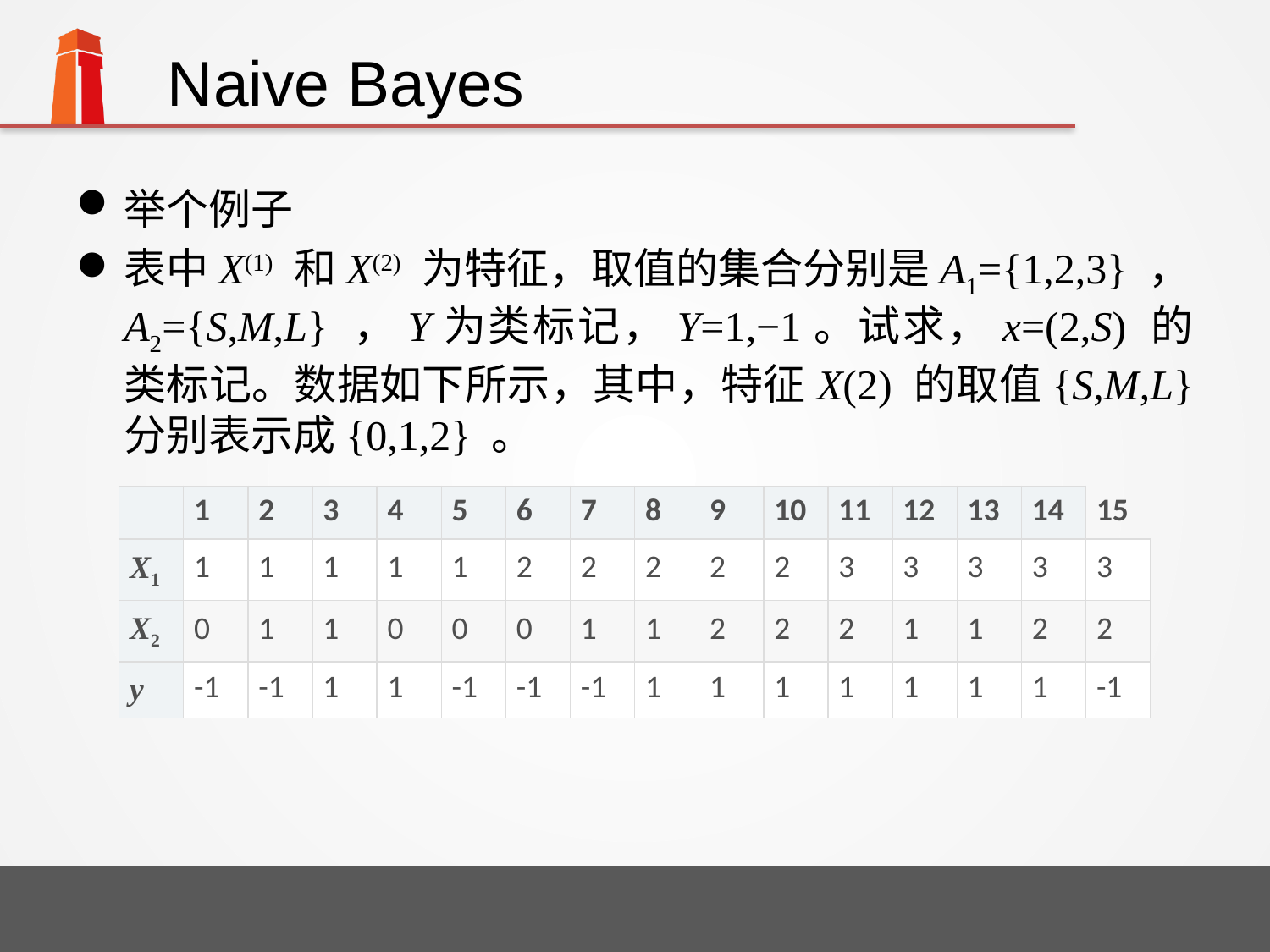

# Naive Bayes
举个例子
表中X(1) 和X(2) 为特征，取值的集合分别是A1={1,2,3} ，A2={S,M,L} ，Y为类标记，Y=1,−1。试求，x=(2,S) 的类标记。数据如下所示，其中，特征X(2) 的取值{S,M,L} 分别表示成{0,1,2} 。

|  | 1 | 2 | 3 | 4 | 5 | 6 | 7 | 8 | 9 | 10 | 11 | 12 | 13 | 14 | 15 |
| --- | --- | --- | --- | --- | --- | --- | --- | --- | --- | --- | --- | --- | --- | --- | --- |
| X1 | 1 | 1 | 1 | 1 | 1 | 2 | 2 | 2 | 2 | 2 | 3 | 3 | 3 | 3 | 3 |
| X2 | 0 | 1 | 1 | 0 | 0 | 0 | 1 | 1 | 2 | 2 | 2 | 1 | 1 | 2 | 2 |
| y | -1 | -1 | 1 | 1 | -1 | -1 | -1 | 1 | 1 | 1 | 1 | 1 | 1 | 1 | -1 |